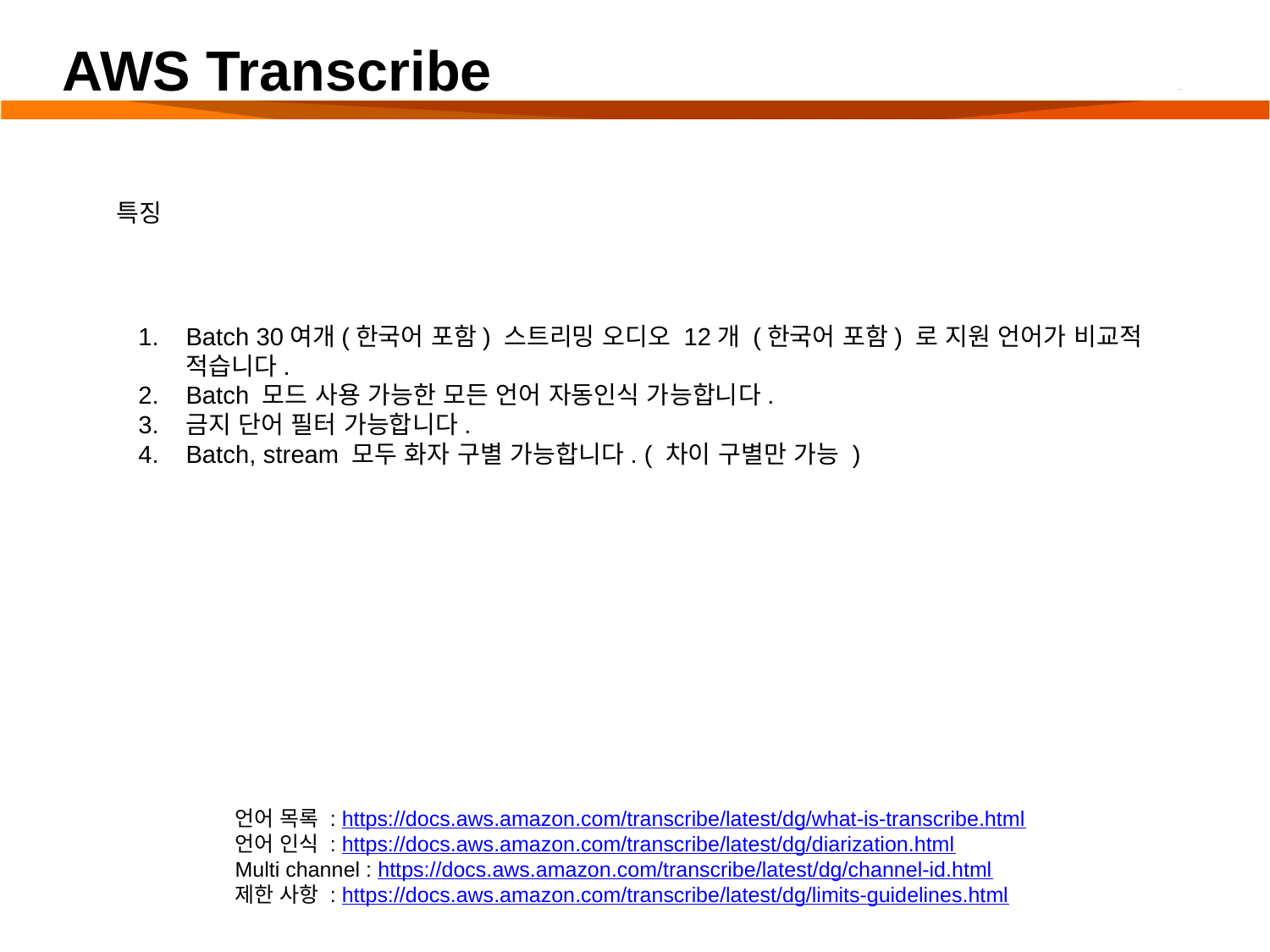

# AWS Transcribe
특징
Batch 30여개(한국어 포함) 스트리밍 오디오 12개 (한국어 포함) 로 지원 언어가 비교적 적습니다.
Batch 모드 사용 가능한 모든 언어 자동인식 가능합니다.
금지 단어 필터 가능합니다.
Batch, stream 모두 화자 구별 가능합니다. ( 차이 구별만 가능 )
언어 목록 : https://docs.aws.amazon.com/transcribe/latest/dg/what-is-transcribe.html
언어 인식 : https://docs.aws.amazon.com/transcribe/latest/dg/diarization.html
Multi channel : https://docs.aws.amazon.com/transcribe/latest/dg/channel-id.html
제한 사항 : https://docs.aws.amazon.com/transcribe/latest/dg/limits-guidelines.html